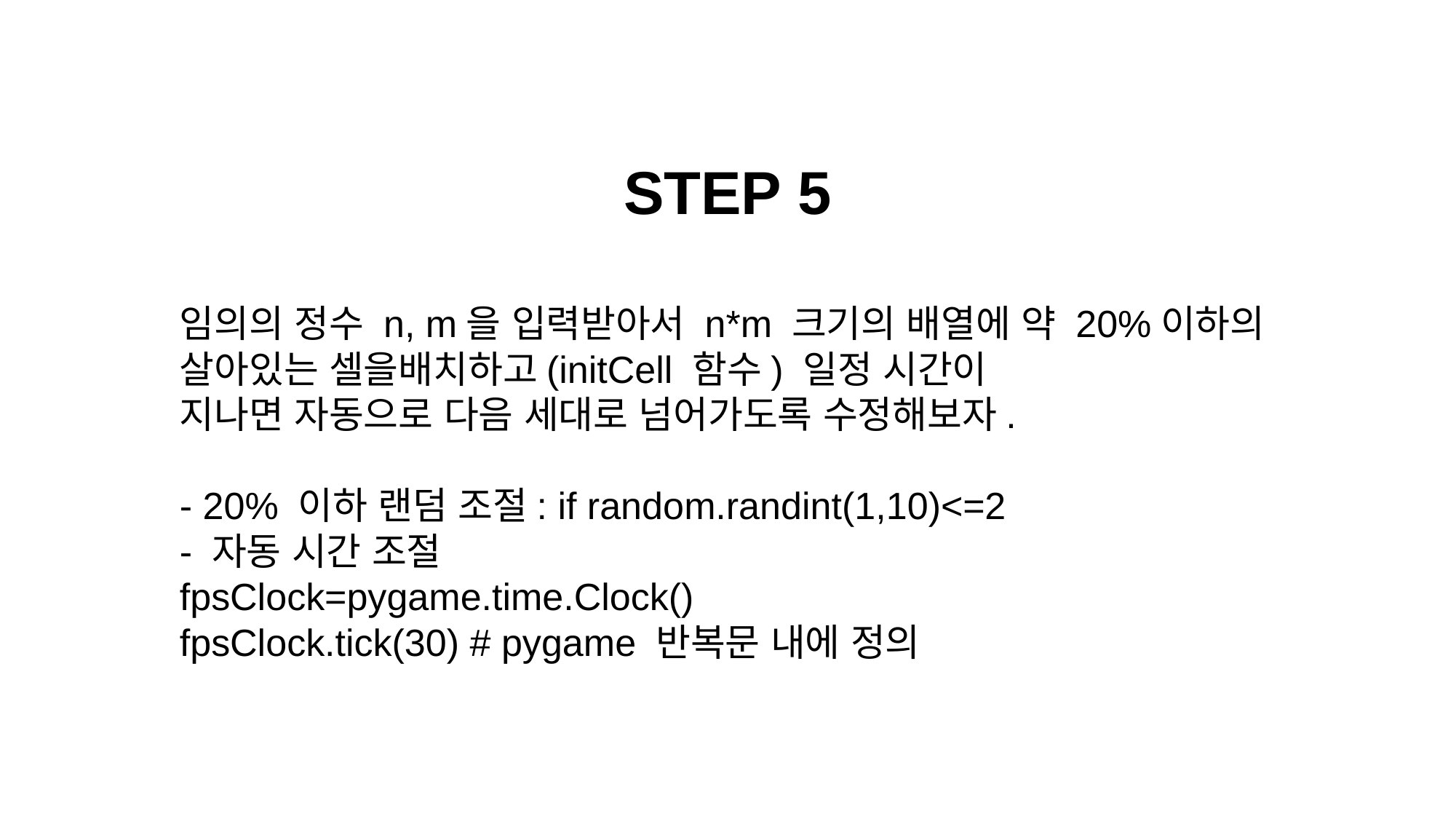

STEP 5

임의의 정수 n, m을 입력받아서 n*m 크기의 배열에 약 20%이하의
살아있는 셀을배치하고(initCell 함수) 일정 시간이
지나면 자동으로 다음 세대로 넘어가도록 수정해보자.

- 20% 이하 랜덤 조절: if random.randint(1,10)<=2
- 자동 시간 조절
fpsClock=pygame.time.Clock()
fpsClock.tick(30) # pygame 반복문 내에 정의